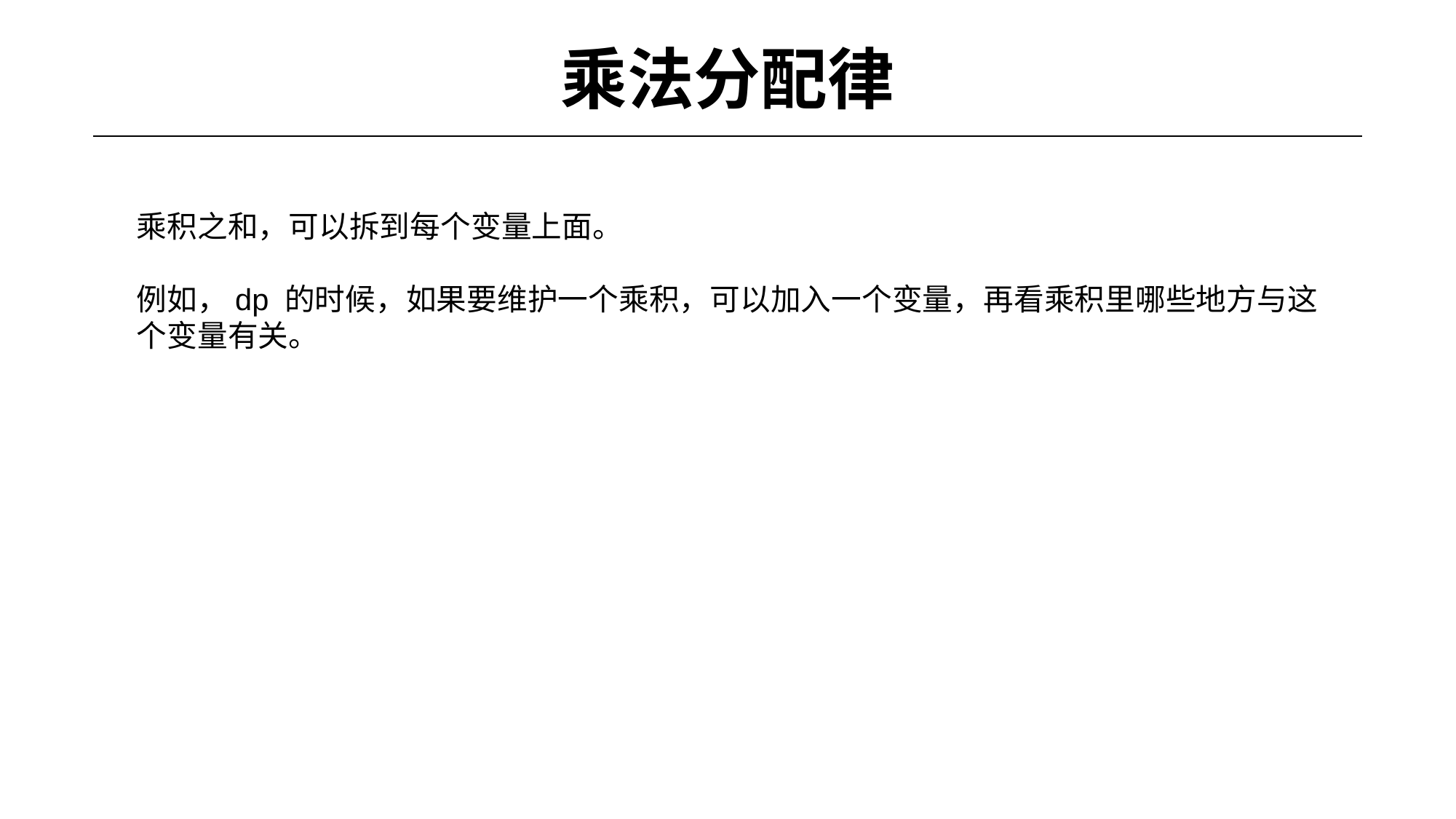

# 乘法分配律
乘积之和，可以拆到每个变量上面。

例如，dp 的时候，如果要维护一个乘积，可以加入一个变量，再看乘积里哪些地方与这个变量有关。